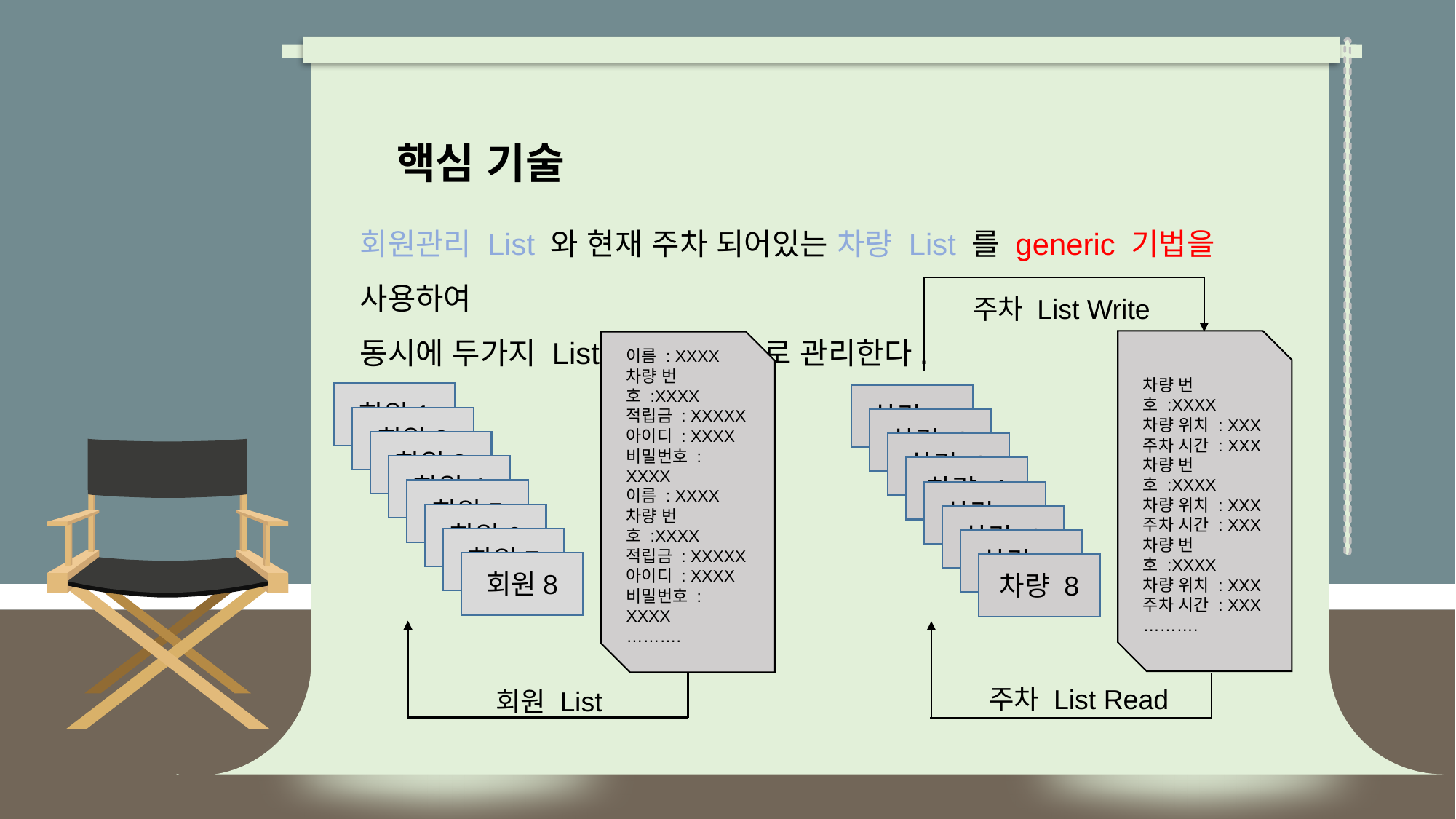

핵심 기술
회원관리 List 와 현재 주차 되어있는 차량 List 를 generic 기법을 사용하여
동시에 두가지 List 를 효율적으로 관리한다.
주차 List Write

차량 번호 :XXXX
차량 위치 : XXX
주차 시간 : XXX
차량 번호 :XXXX
차량 위치 : XXX
주차 시간 : XXX
차량 번호 :XXXX
차량 위치 : XXX
주차 시간 : XXX
……….

차량 1
차량 2
차량 3
차량 4
차량 5
차량 6
차량 7
차량 8

이름 : XXXX
차량 번호 :XXXX
적립금 : XXXXX
아이디 : XXXX
비밀번호 : XXXX
이름 : XXXX
차량 번호 :XXXX
적립금 : XXXXX
아이디 : XXXX
비밀번호 : XXXX
……….

회원1
회원2
회원3
회원4
회원5
회원6
회원7
회원8

주차 List Read
회원 List